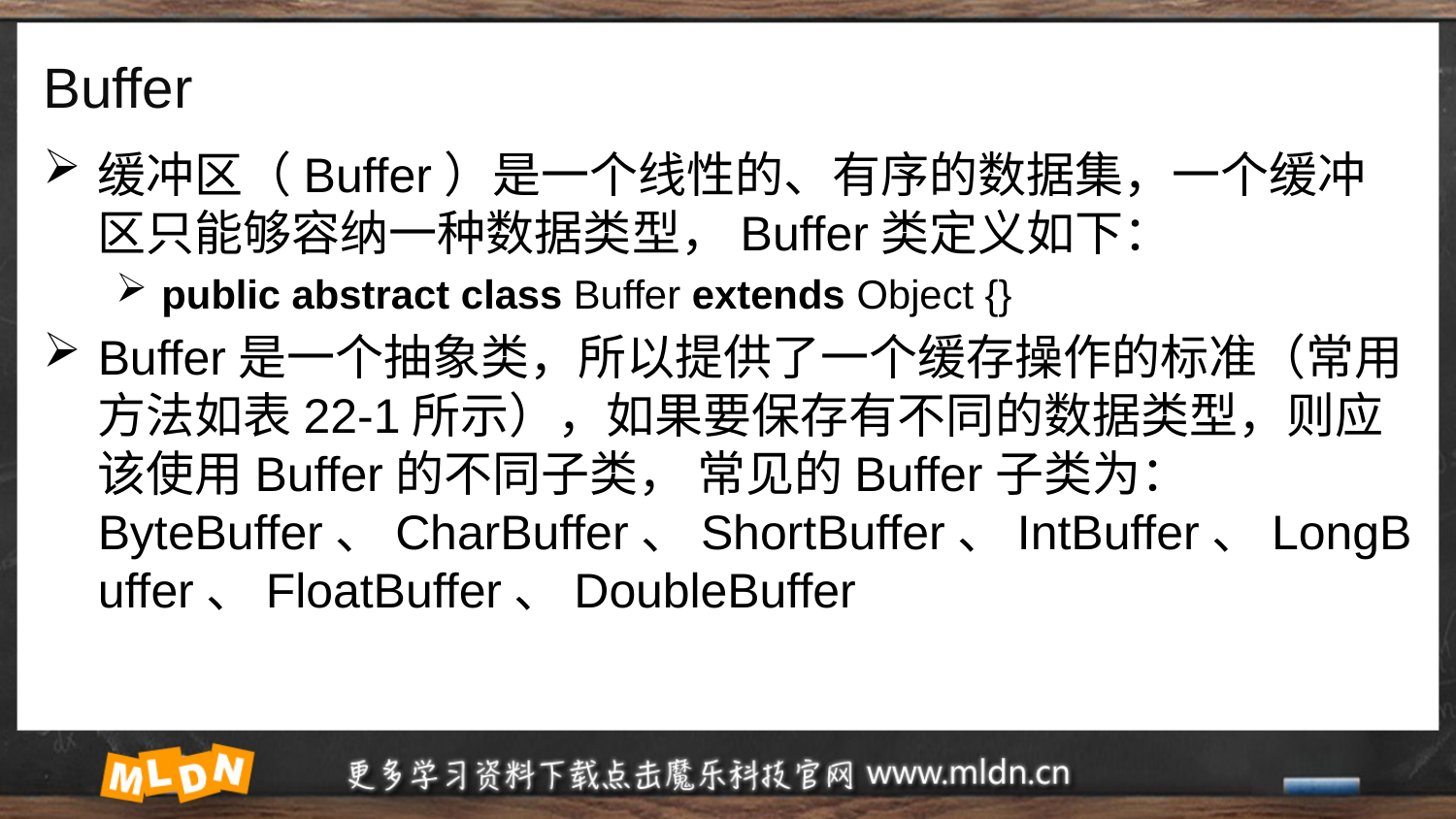

# Buffer
缓冲区（Buffer）是一个线性的、有序的数据集，一个缓冲区只能够容纳一种数据类型，Buffer类定义如下：
public abstract class Buffer extends Object {}
Buffer是一个抽象类，所以提供了一个缓存操作的标准（常用方法如表22-1所示），如果要保存有不同的数据类型，则应该使用Buffer的不同子类， 常见的Buffer子类为：ByteBuffer、CharBuffer、ShortBuffer、IntBuffer、LongBuffer、FloatBuffer、DoubleBuffer